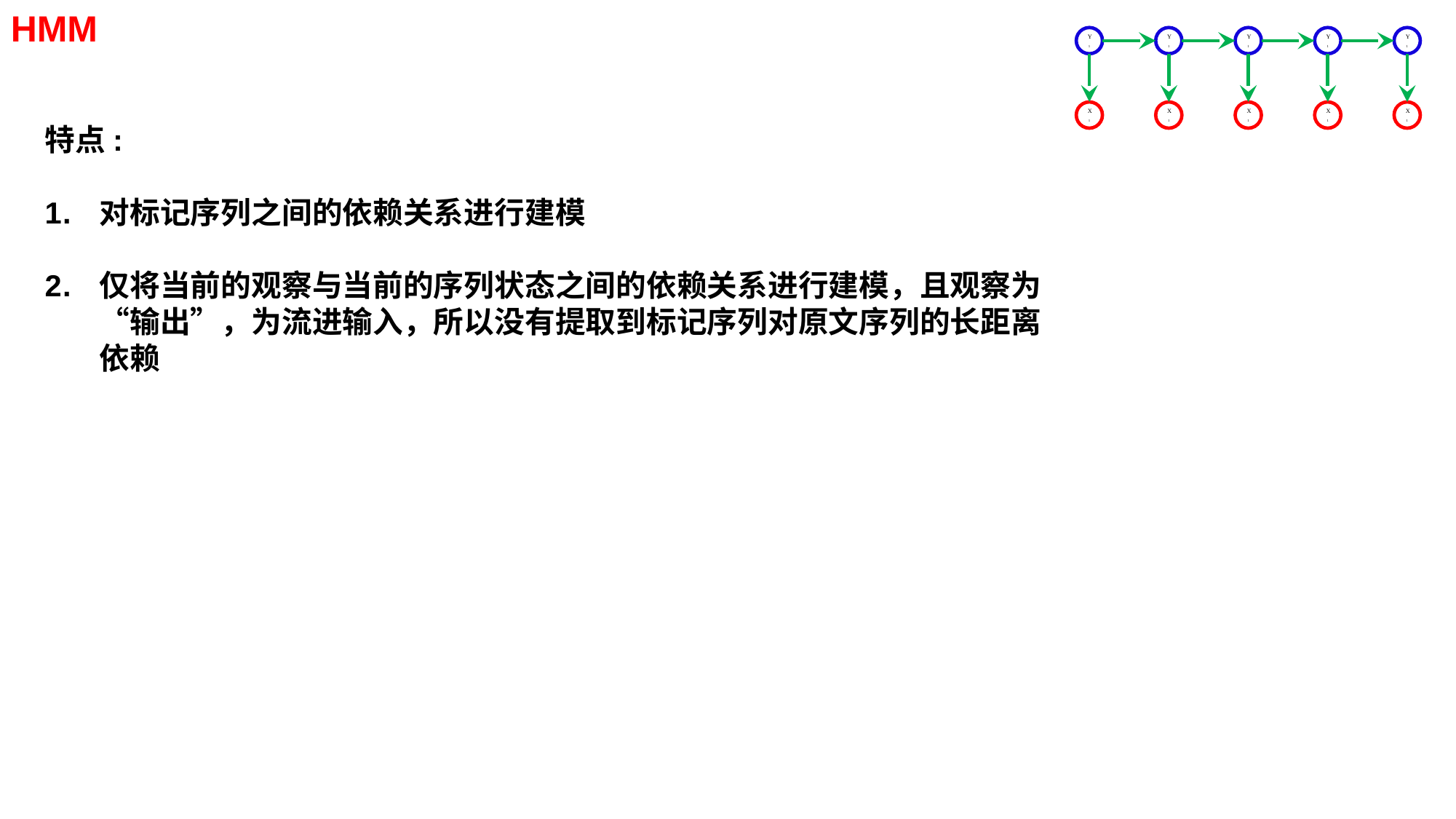

HMM
Y1
Y1
Y1
Y1
Y1
X1
X1
X1
X1
X1
特点:

对标记序列之间的依赖关系进行建模

仅将当前的观察与当前的序列状态之间的依赖关系进行建模，且观察为“输出”，为流进输入，所以没有提取到标记序列对原文序列的长距离依赖